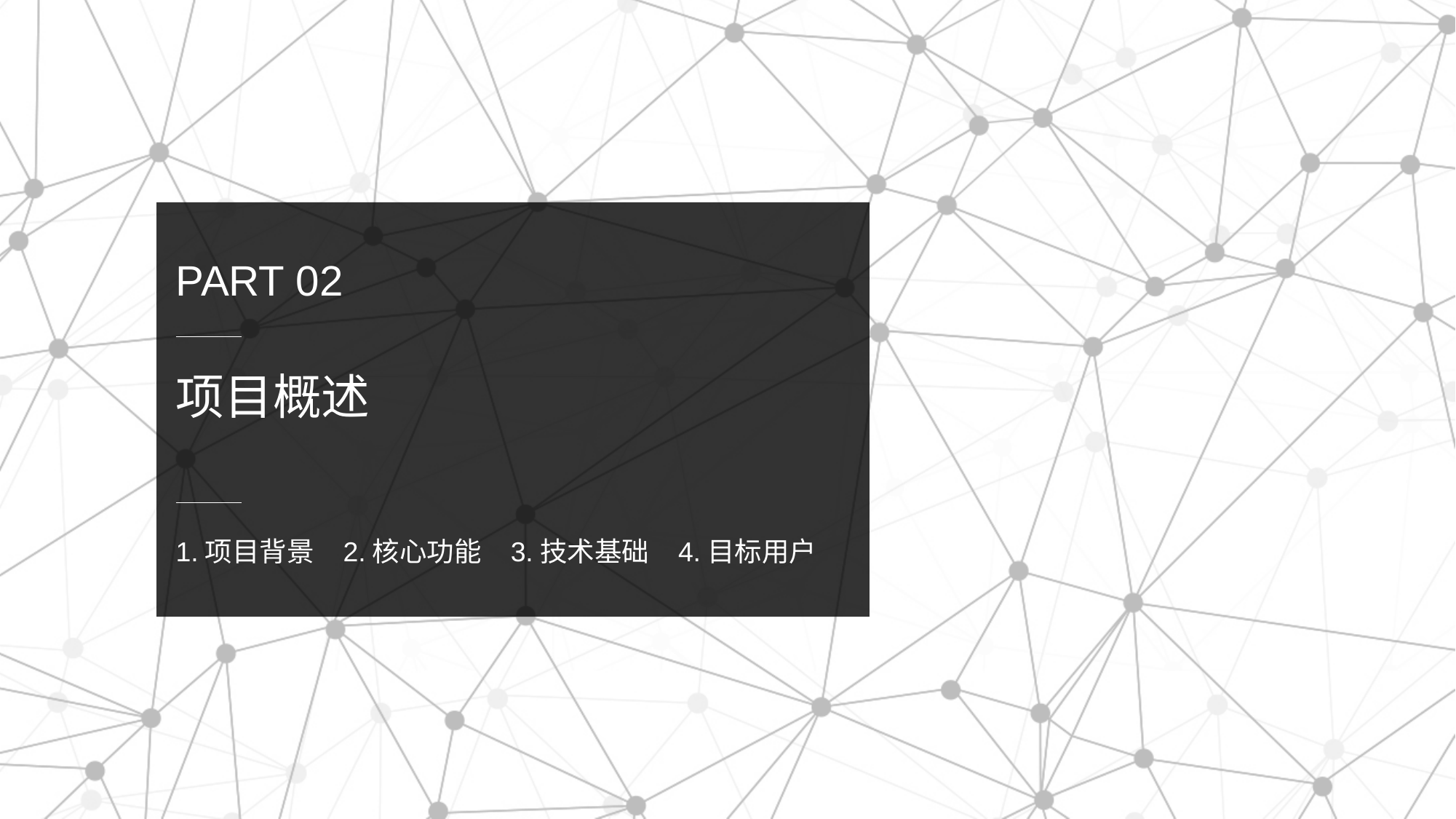

PART 02
项目概述
1.项目背景
2.核心功能
3.技术基础
4.目标用户